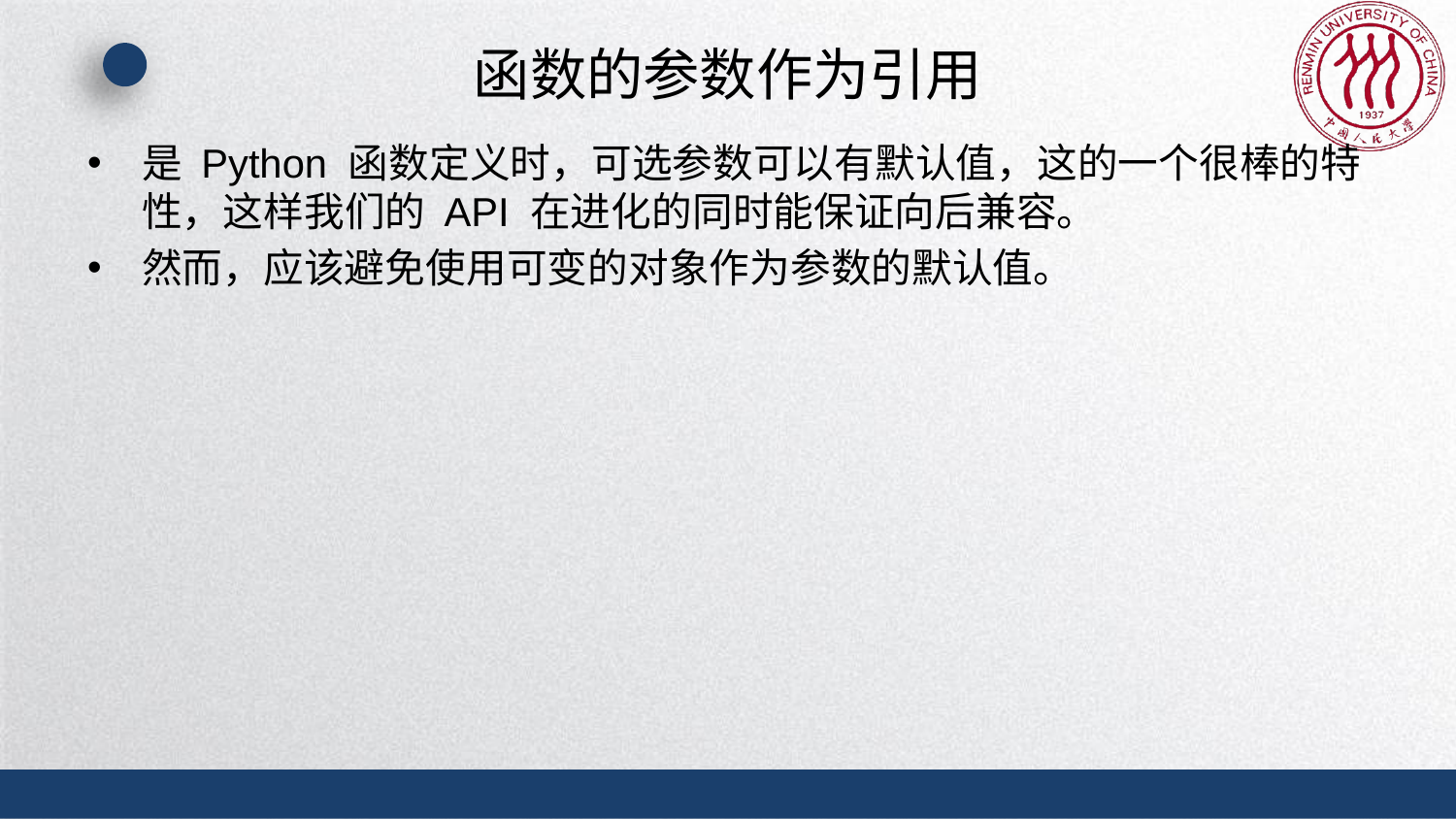

# 函数的参数作为引用
是 Python 函数定义时，可选参数可以有默认值，这的一个很棒的特性，这样我们的 API 在进化的同时能保证向后兼容。
然而，应该避免使用可变的对象作为参数的默认值。